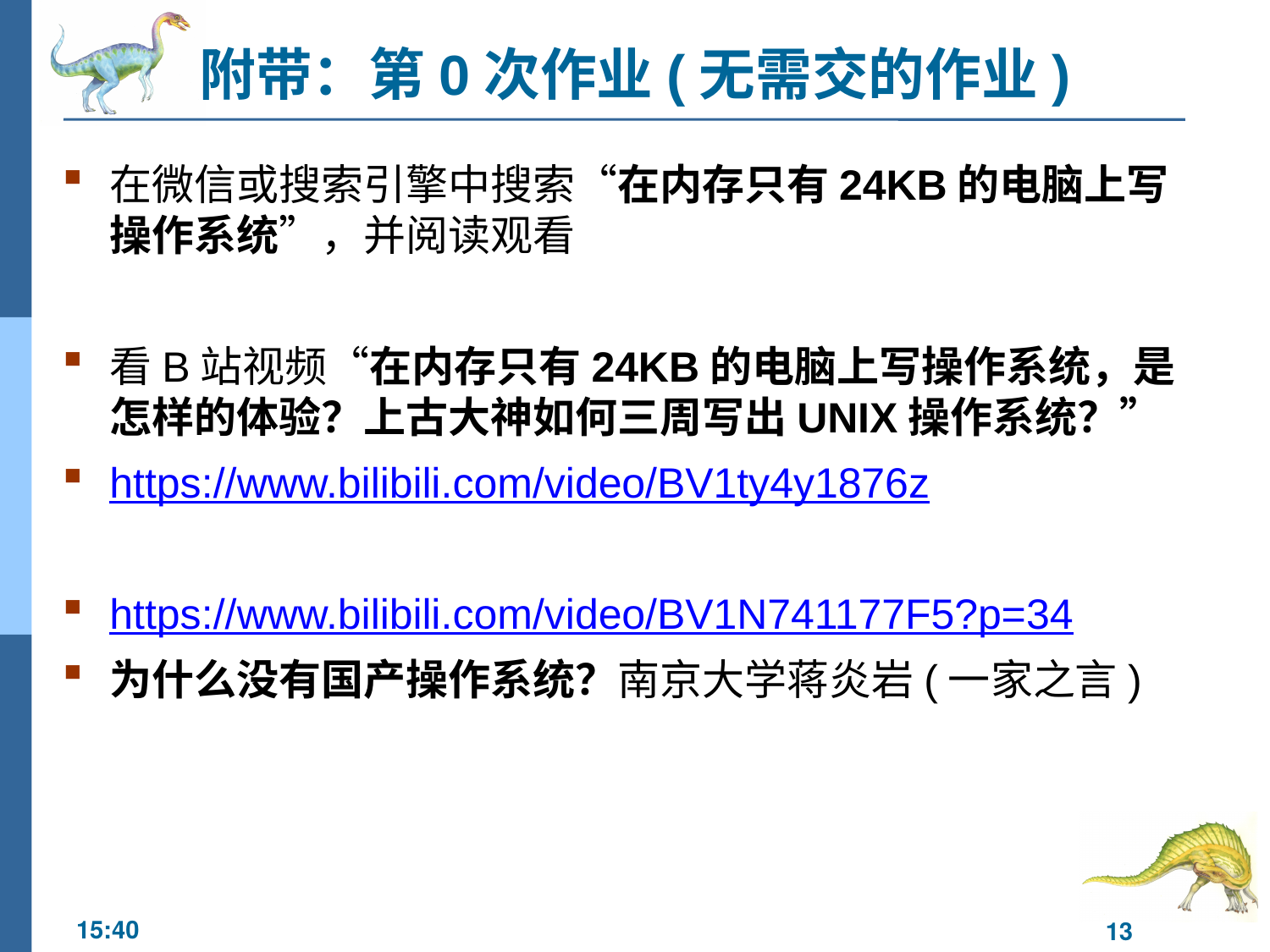

# 附带：第0次作业(无需交的作业)
在微信或搜索引擎中搜索“在内存只有24KB的电脑上写操作系统”，并阅读观看

看B站视频“在内存只有24KB的电脑上写操作系统，是怎样的体验？上古大神如何三周写出UNIX操作系统？”
https://www.bilibili.com/video/BV1ty4y1876z

https://www.bilibili.com/video/BV1N741177F5?p=34
为什么没有国产操作系统？南京大学蒋炎岩(一家之言)